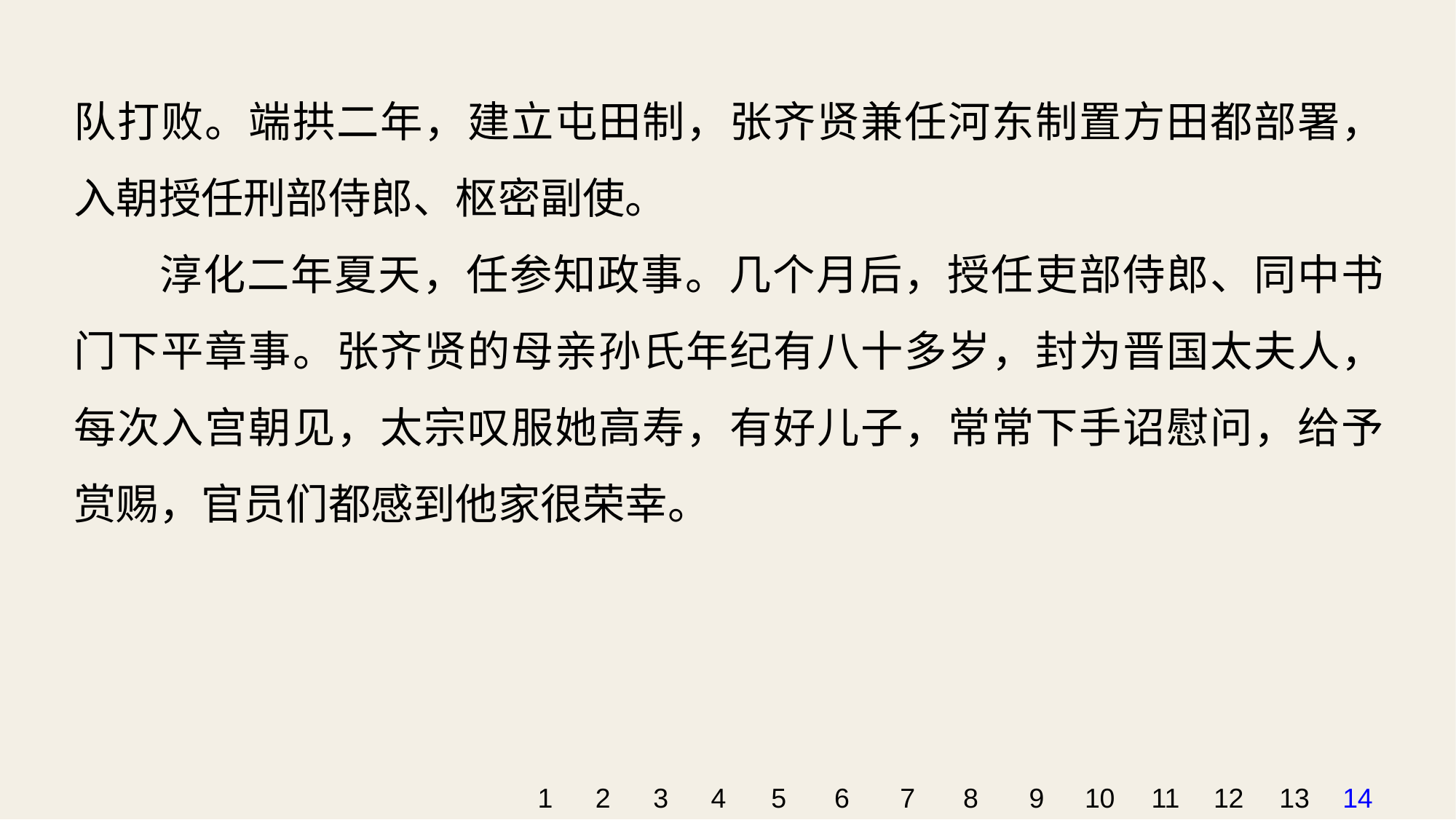

队打败。端拱二年，建立屯田制，张齐贤兼任河东制置方田都部署，入朝授任刑部侍郎、枢密副使。
淳化二年夏天，任参知政事。几个月后，授任吏部侍郎、同中书门下平章事。张齐贤的母亲孙氏年纪有八十多岁，封为晋国太夫人，每次入宫朝见，太宗叹服她高寿，有好儿子，常常下手诏慰问，给予赏赐，官员们都感到他家很荣幸。
1
2
3
4
5
6
7
8
9
10
11
12
13
14